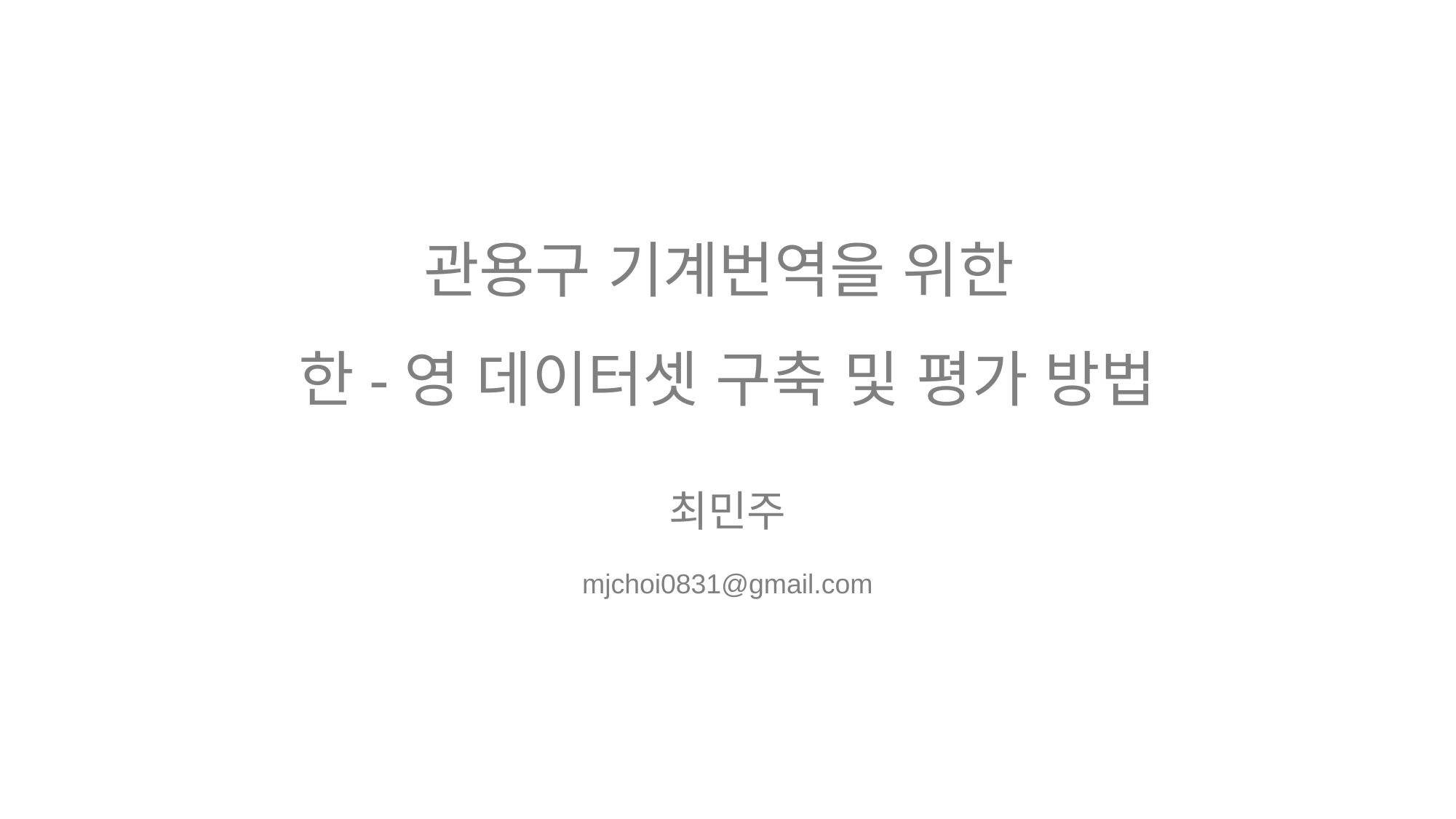

# 관용구 기계번역을 위한 한-영 데이터셋 구축 및 평가 방법
최민주
mjchoi0831@gmail.com